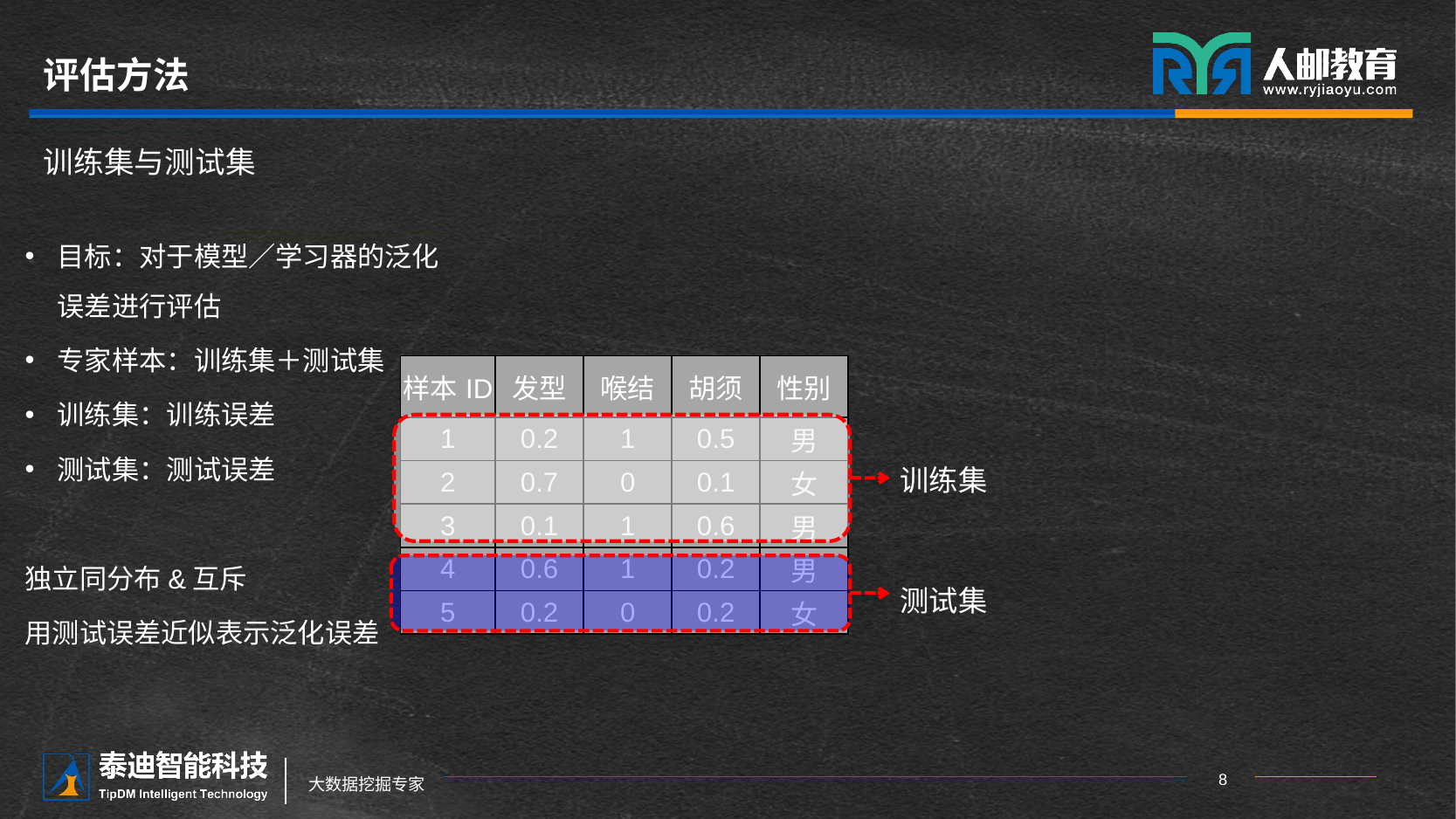

# 评估方法
训练集与测试集
目标：对于模型／学习器的泛化误差进行评估
专家样本：训练集＋测试集
训练集：训练误差
测试集：测试误差

独立同分布&互斥
用测试误差近似表示泛化误差

| 样本ID | 发型 | 喉结 | 胡须 | 性别 |
| --- | --- | --- | --- | --- |
| 1 | 0.2 | 1 | 0.5 | 男 |
| 2 | 0.7 | 0 | 0.1 | 女 |
| 3 | 0.1 | 1 | 0.6 | 男 |
| 4 | 0.6 | 1 | 0.2 | 男 |
| 5 | 0.2 | 0 | 0.2 | 女 |

训练集

测试集